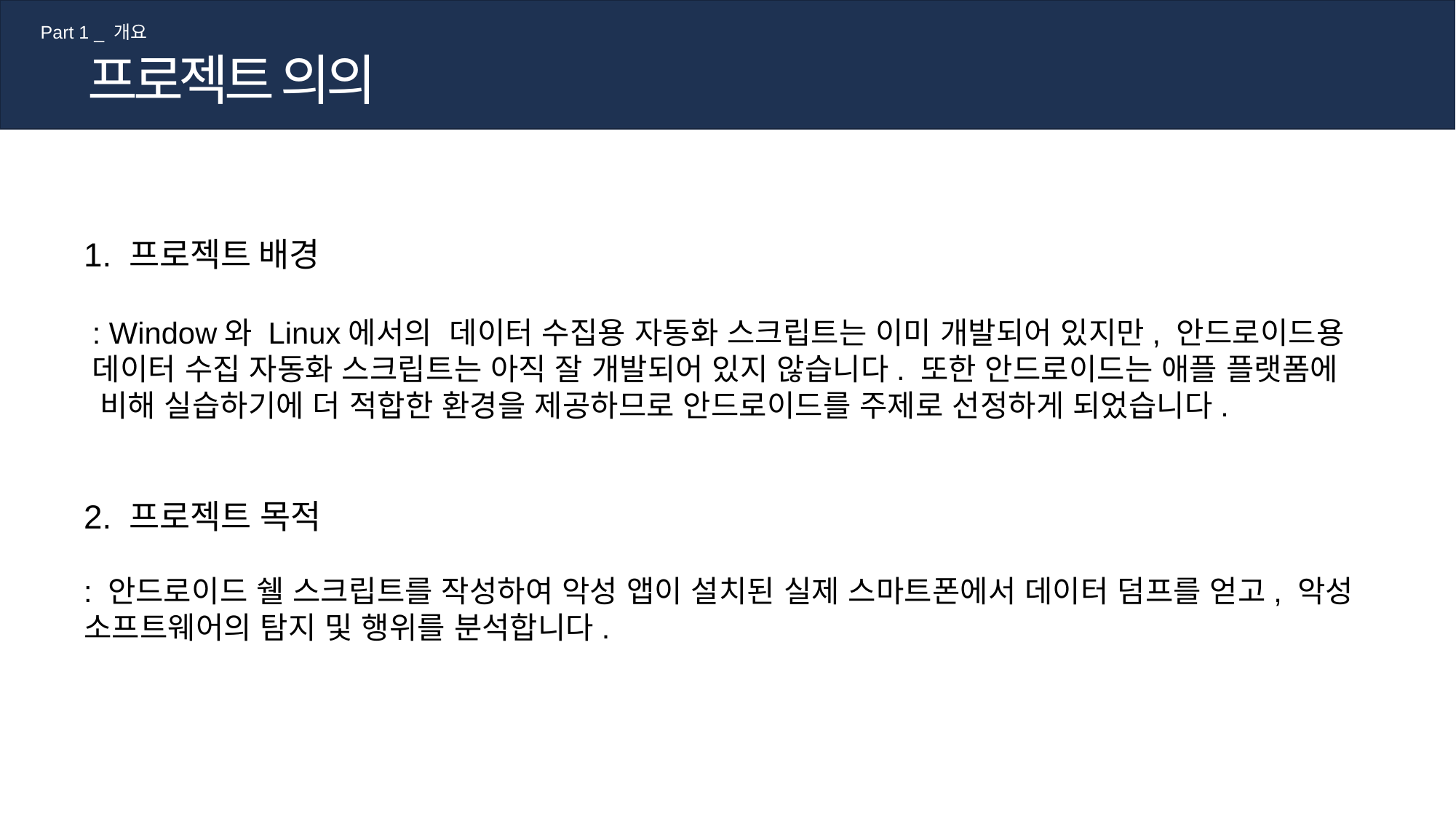

Part 1 _ 개요
프로젝트 의의
1. 프로젝트 배경

 : Window와 Linux에서의  데이터 수집용 자동화 스크립트는 이미 개발되어 있지만, 안드로이드용     데이터 수집 자동화 스크립트는 아직 잘 개발되어 있지 않습니다. 또한 안드로이드는 애플 플랫폼에
 비해 실습하기에 더 적합한 환경을 제공하므로 안드로이드를 주제로 선정하게 되었습니다.

2. 프로젝트 목적

: 안드로이드 쉘 스크립트를 작성하여 악성 앱이 설치된 실제 스마트폰에서 데이터 덤프를 얻고, 악성 소프트웨어의 탐지 및 행위를 분석합니다.